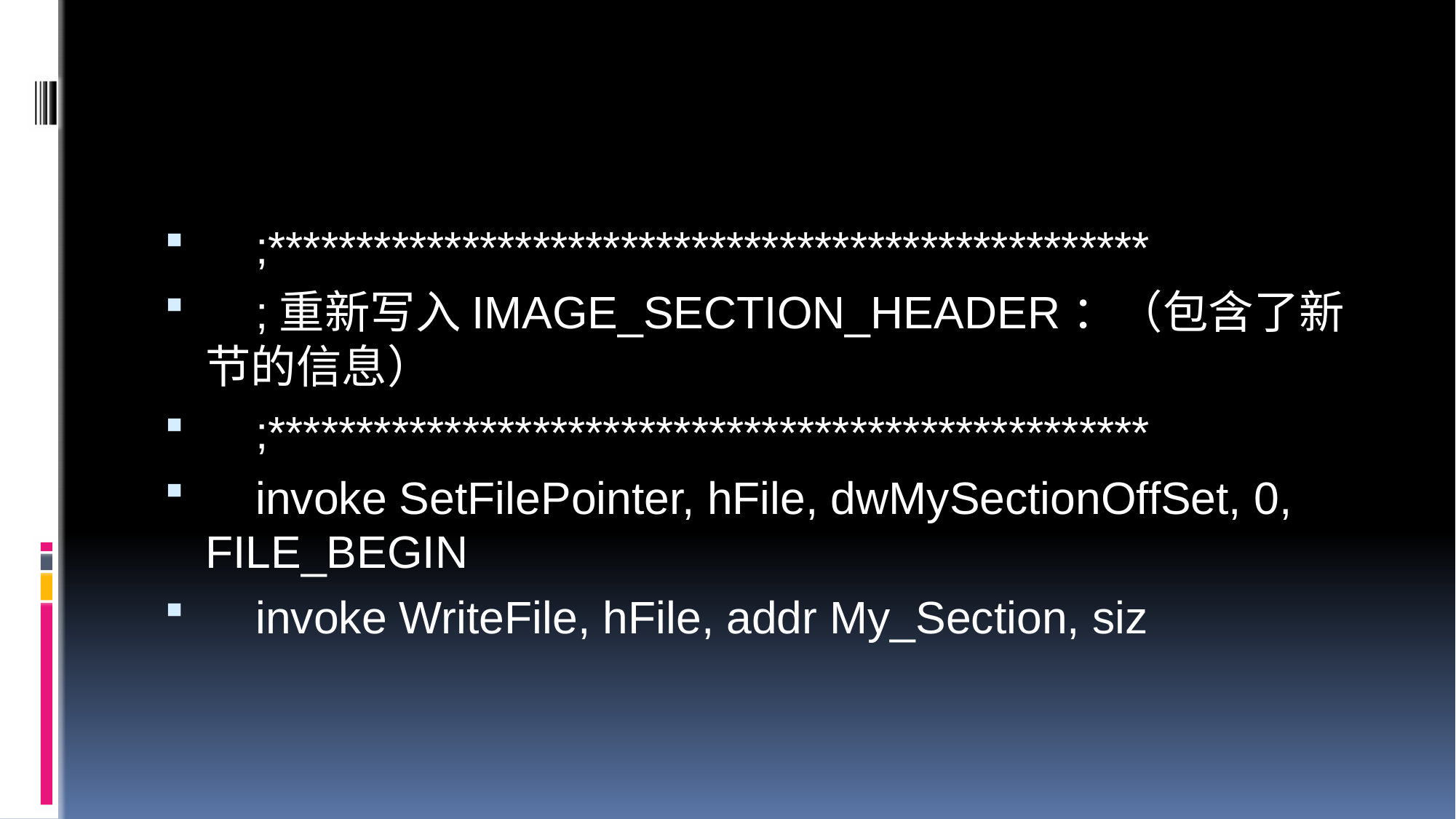

#
    ;**************************************************
    ;重新写入IMAGE_SECTION_HEADER：（包含了新节的信息）
    ;**************************************************
    invoke SetFilePointer, hFile, dwMySectionOffSet, 0, FILE_BEGIN
    invoke WriteFile, hFile, addr My_Section, siz